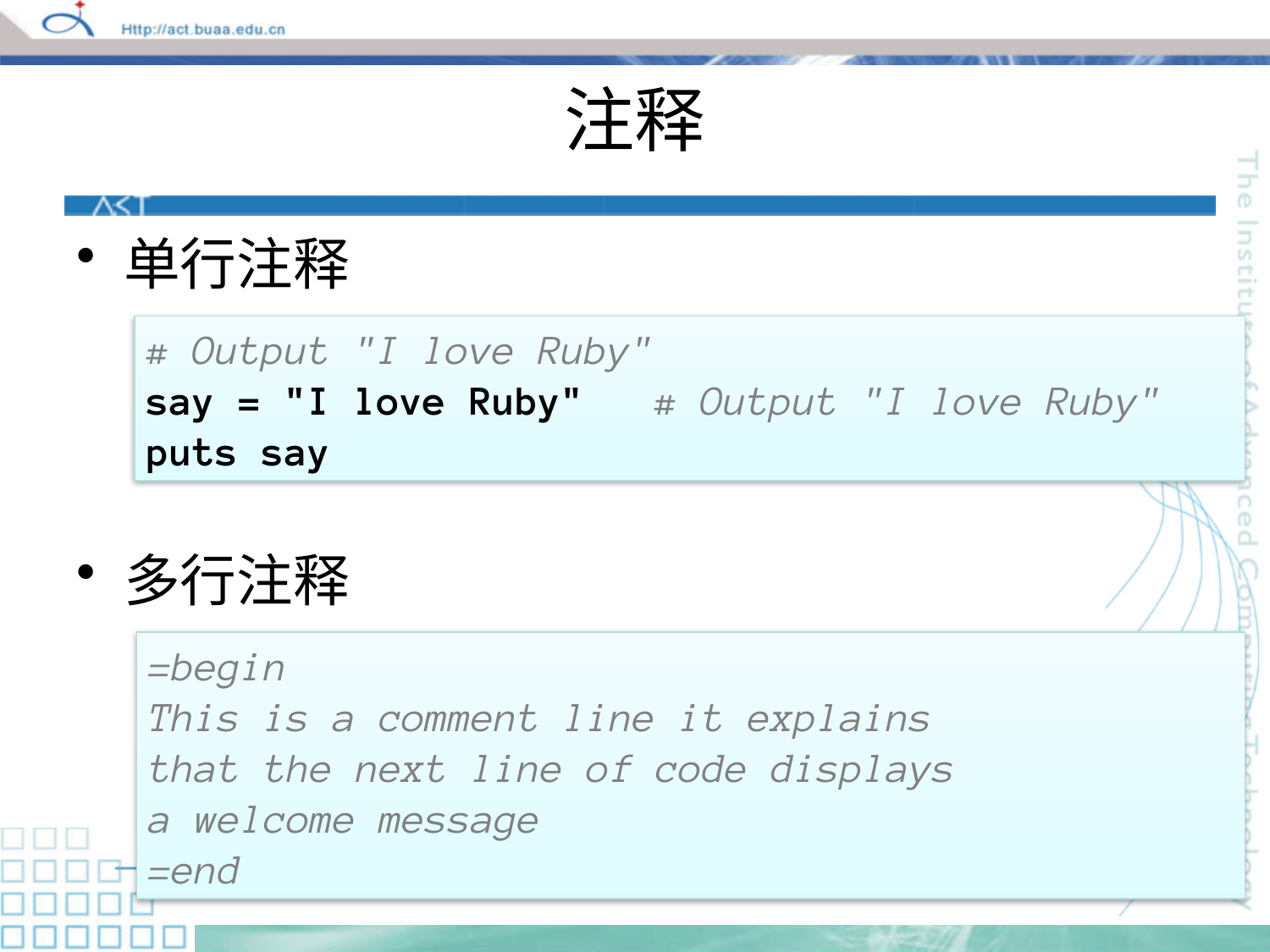

# 注释
单行注释

多行注释
# Output "I love Ruby"
say = "I love Ruby"	# Output "I love Ruby"
puts say
=begin
This is a comment line it explains
that the next line of code displays
a welcome message
=end